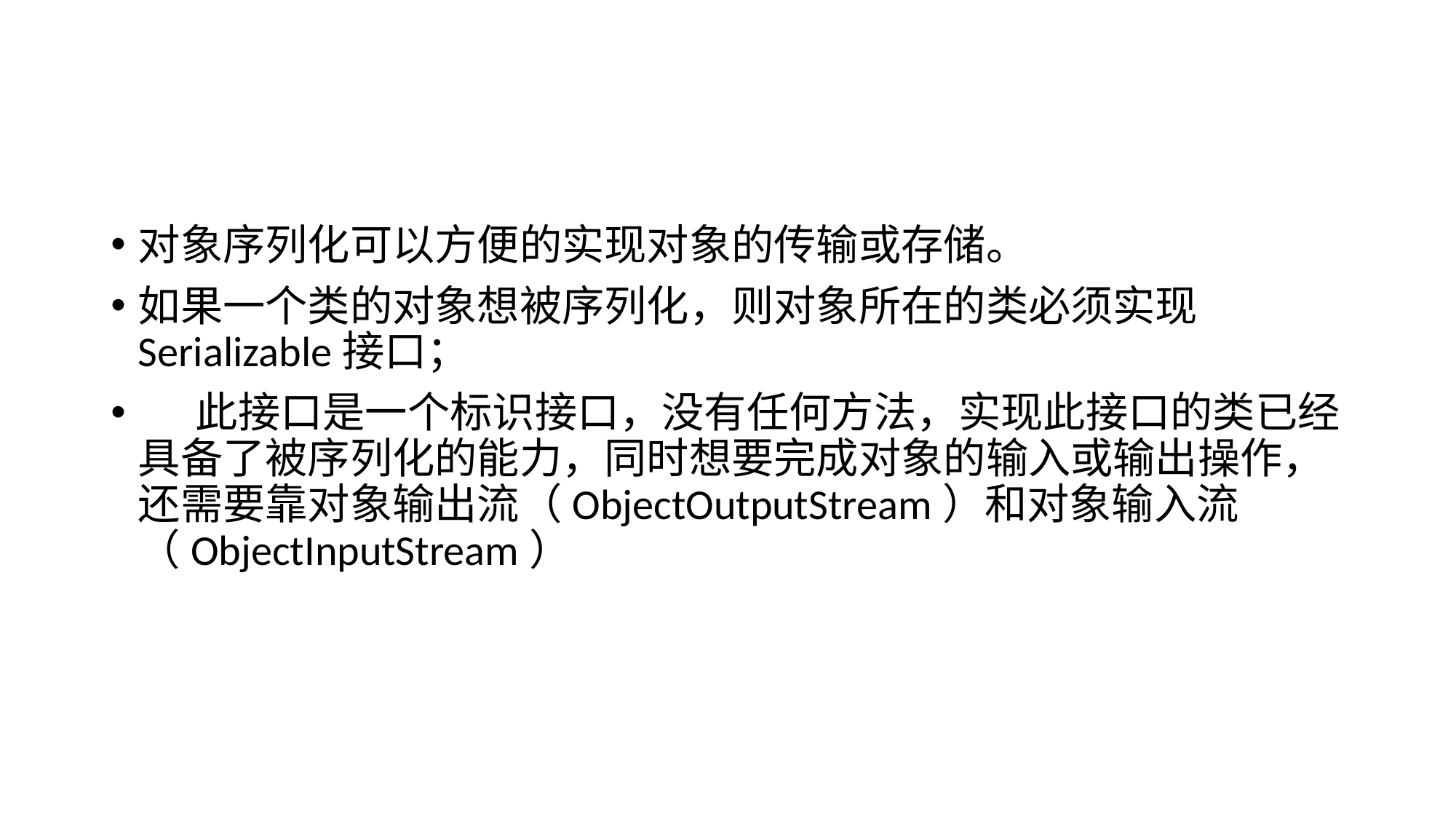

#
对象序列化可以方便的实现对象的传输或存储。
如果一个类的对象想被序列化，则对象所在的类必须实现Serializable接口；
     此接口是一个标识接口，没有任何方法，实现此接口的类已经具备了被序列化的能力，同时想要完成对象的输入或输出操作，还需要靠对象输出流（ObjectOutputStream）和对象输入流（ObjectInputStream）